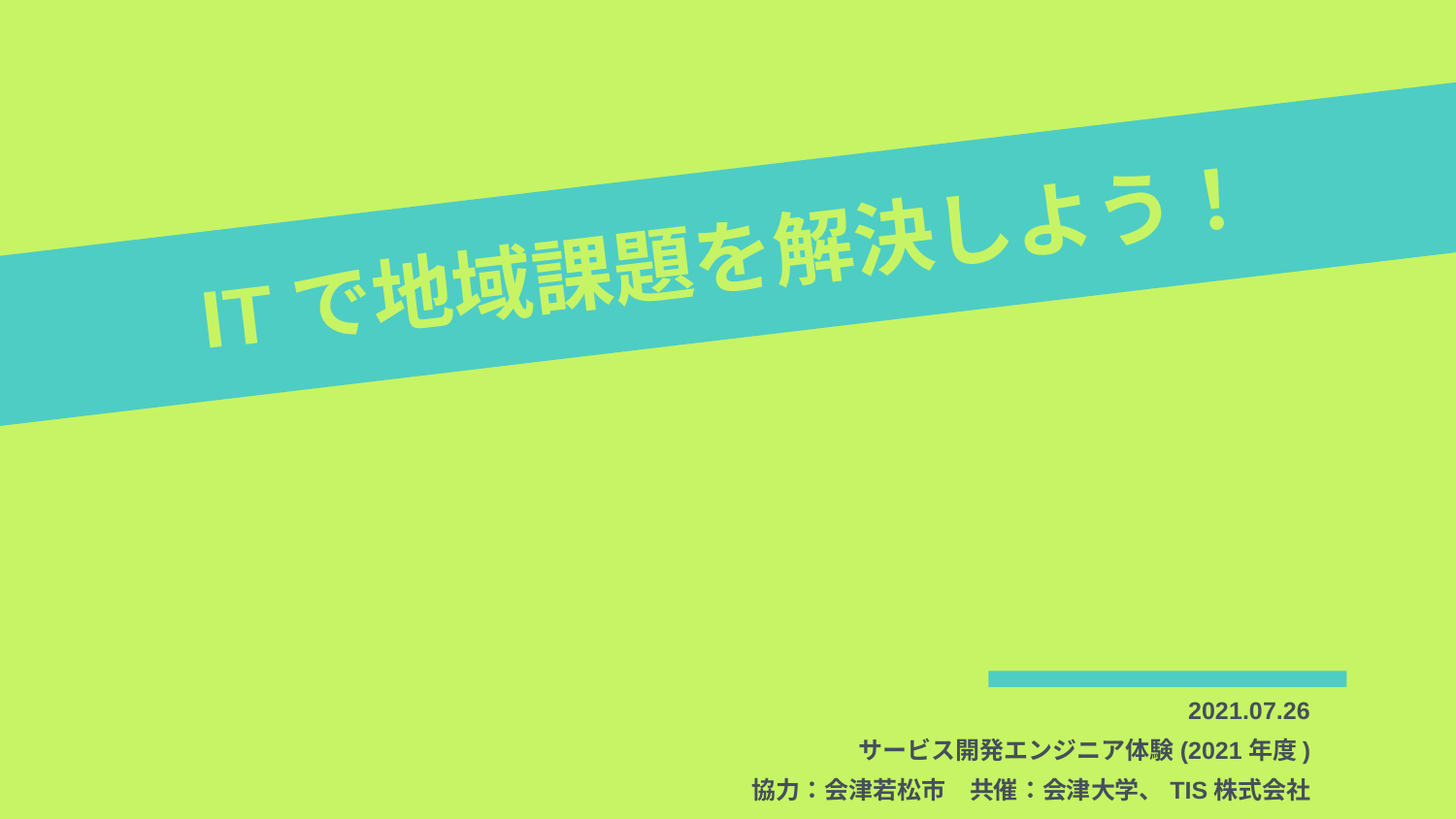

ITで地域課題を解決しよう！
2021.07.26
サービス開発エンジニア体験(2021年度)
協力：会津若松市　共催：会津大学、TIS株式会社